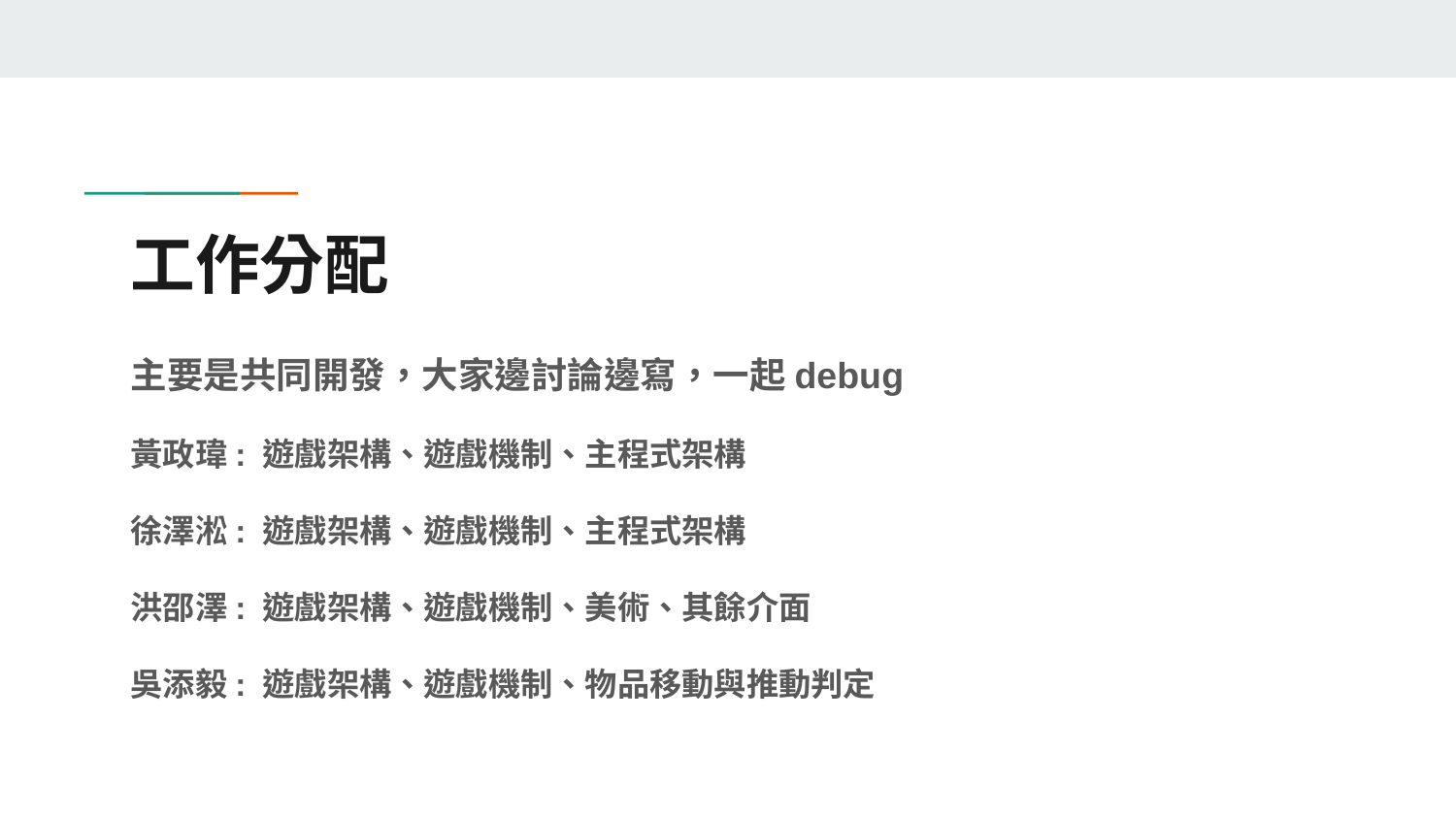

# 工作分配
主要是共同開發，大家邊討論邊寫，一起debug
黃政瑋: 遊戲架構、遊戲機制、主程式架構
徐澤淞: 遊戲架構、遊戲機制、主程式架構
洪邵澤: 遊戲架構、遊戲機制、美術、其餘介面
吳添毅: 遊戲架構、遊戲機制、物品移動與推動判定